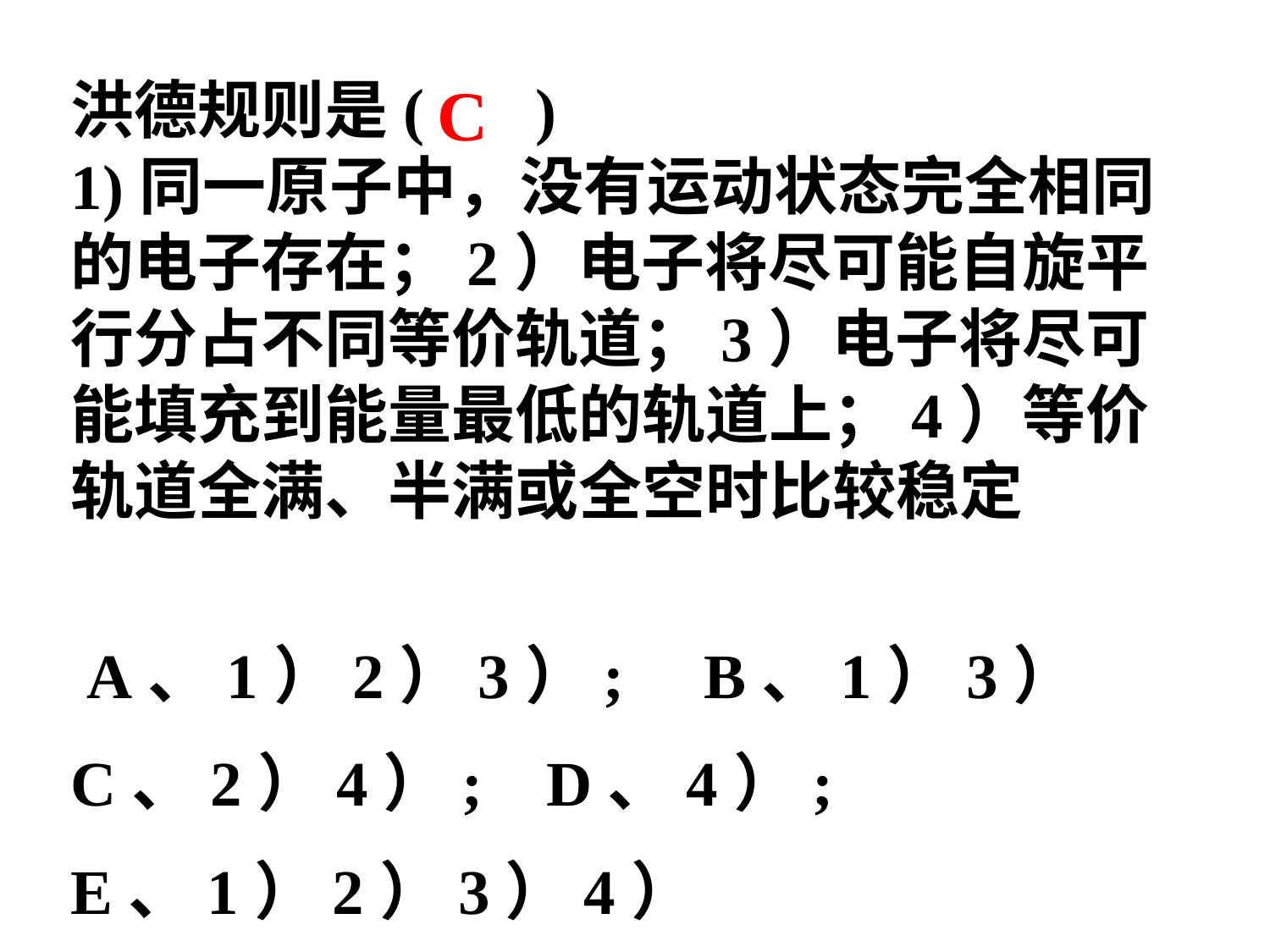

洪德规则是(       )                                      1)同一原子中，没有运动状态完全相同的电子存在；2）电子将尽可能自旋平行分占不同等价轨道；3）电子将尽可能填充到能量最低的轨道上；4）等价轨道全满、半满或全空时比较稳定
 A、1）2）3）;     B、1）3）
C、2）4）;    D、4）;
E、1）2）3）4）
C